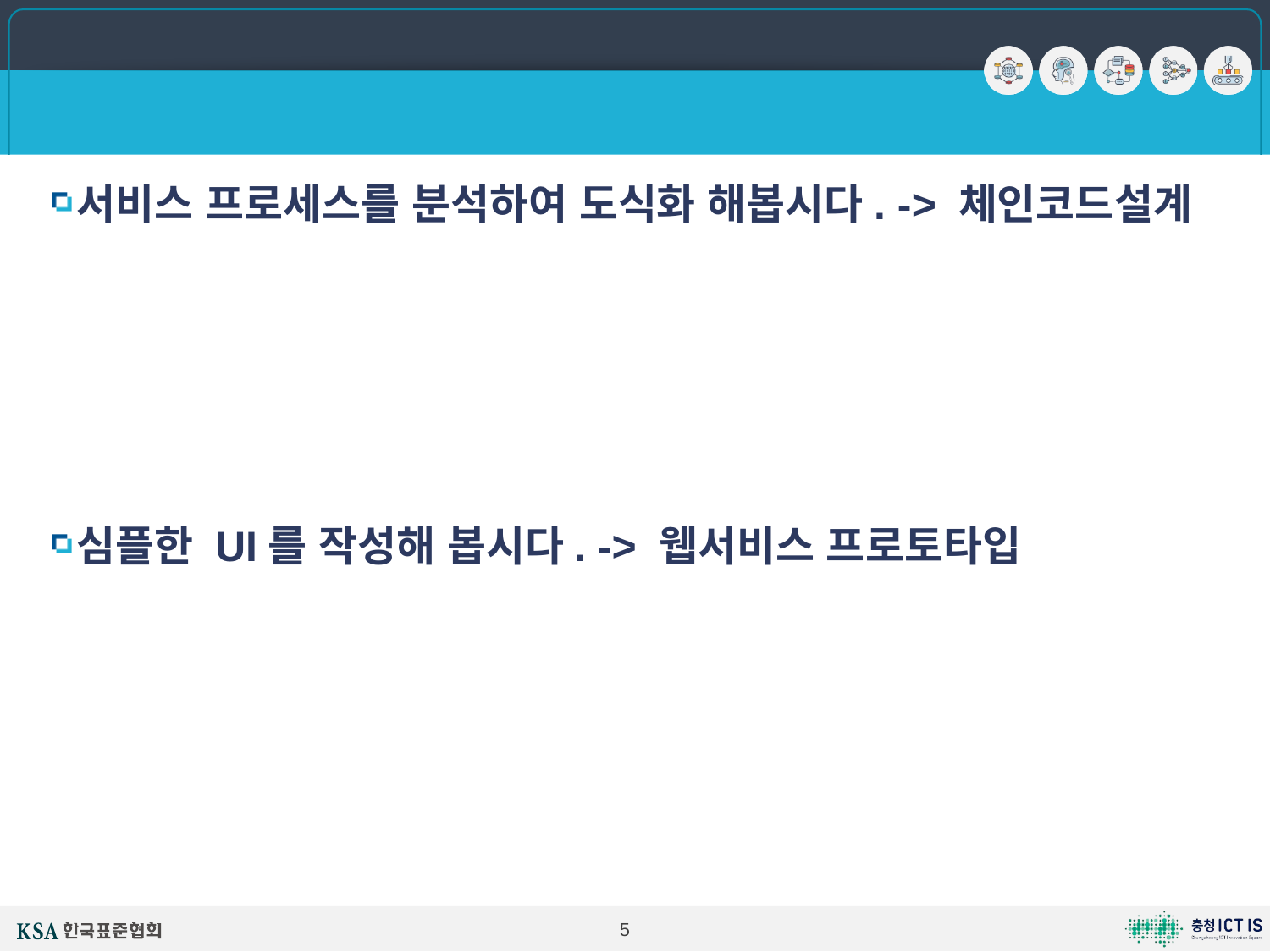

1. 웹프로젝트 템플릿으로 배우는 프로젝트 기획 및 설계
# 해봅시다
서비스 프로세스를 분석하여 도식화 해봅시다. -> 체인코드설계

심플한 UI를 작성해 봅시다. -> 웹서비스 프로토타입